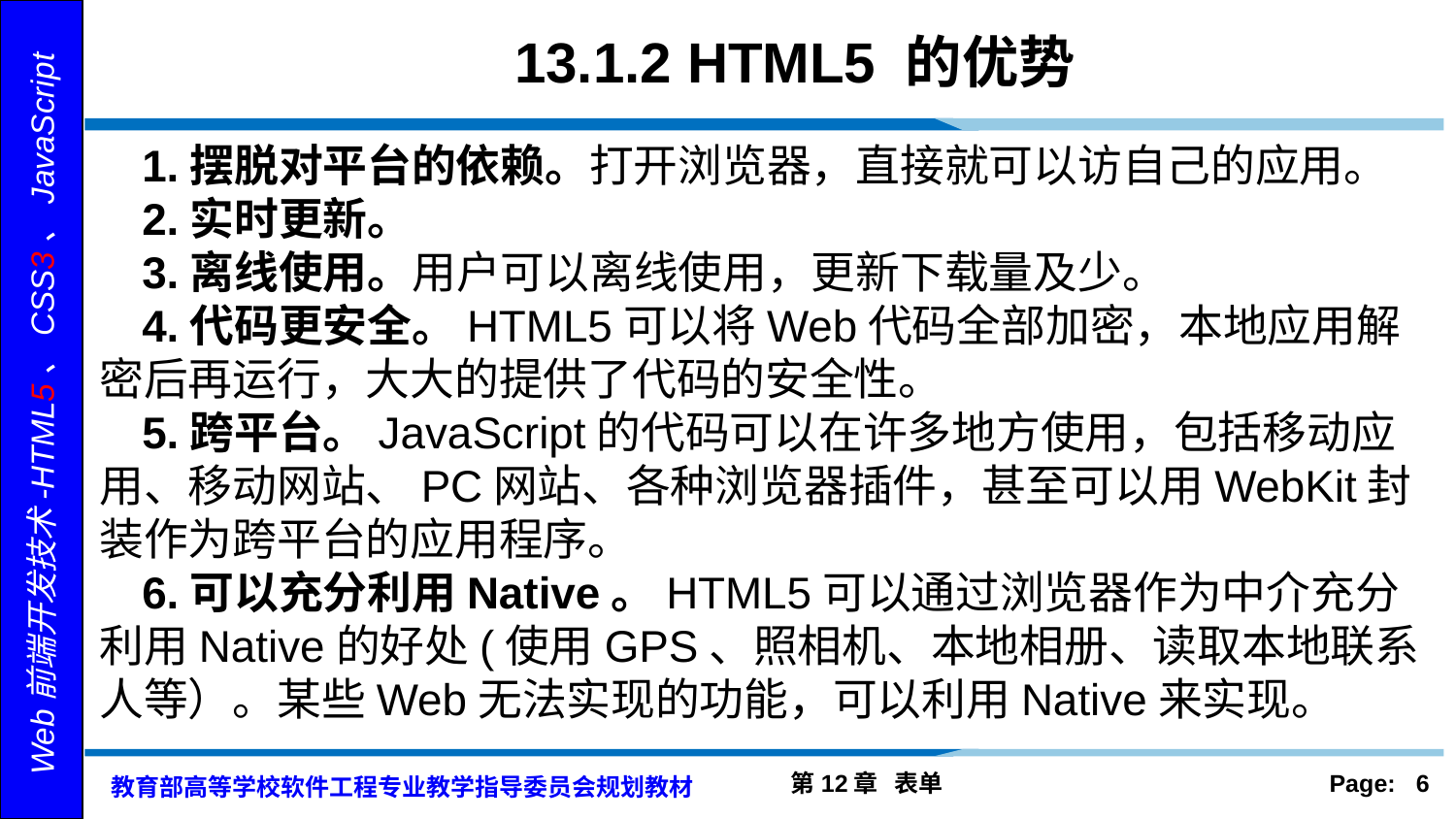

# 13.1.2 HTML5 的优势
1.摆脱对平台的依赖。打开浏览器，直接就可以访自己的应用。
2.实时更新。
3.离线使用。用户可以离线使用，更新下载量及少。
4.代码更安全。HTML5可以将Web代码全部加密，本地应用解密后再运行，大大的提供了代码的安全性。
5.跨平台。JavaScript的代码可以在许多地方使用，包括移动应用、移动网站、PC网站、各种浏览器插件，甚至可以用WebKit封装作为跨平台的应用程序。
6.可以充分利用Native。HTML5可以通过浏览器作为中介充分利用Native的好处(使用GPS、照相机、本地相册、读取本地联系人等）。某些Web无法实现的功能，可以利用Native来实现。